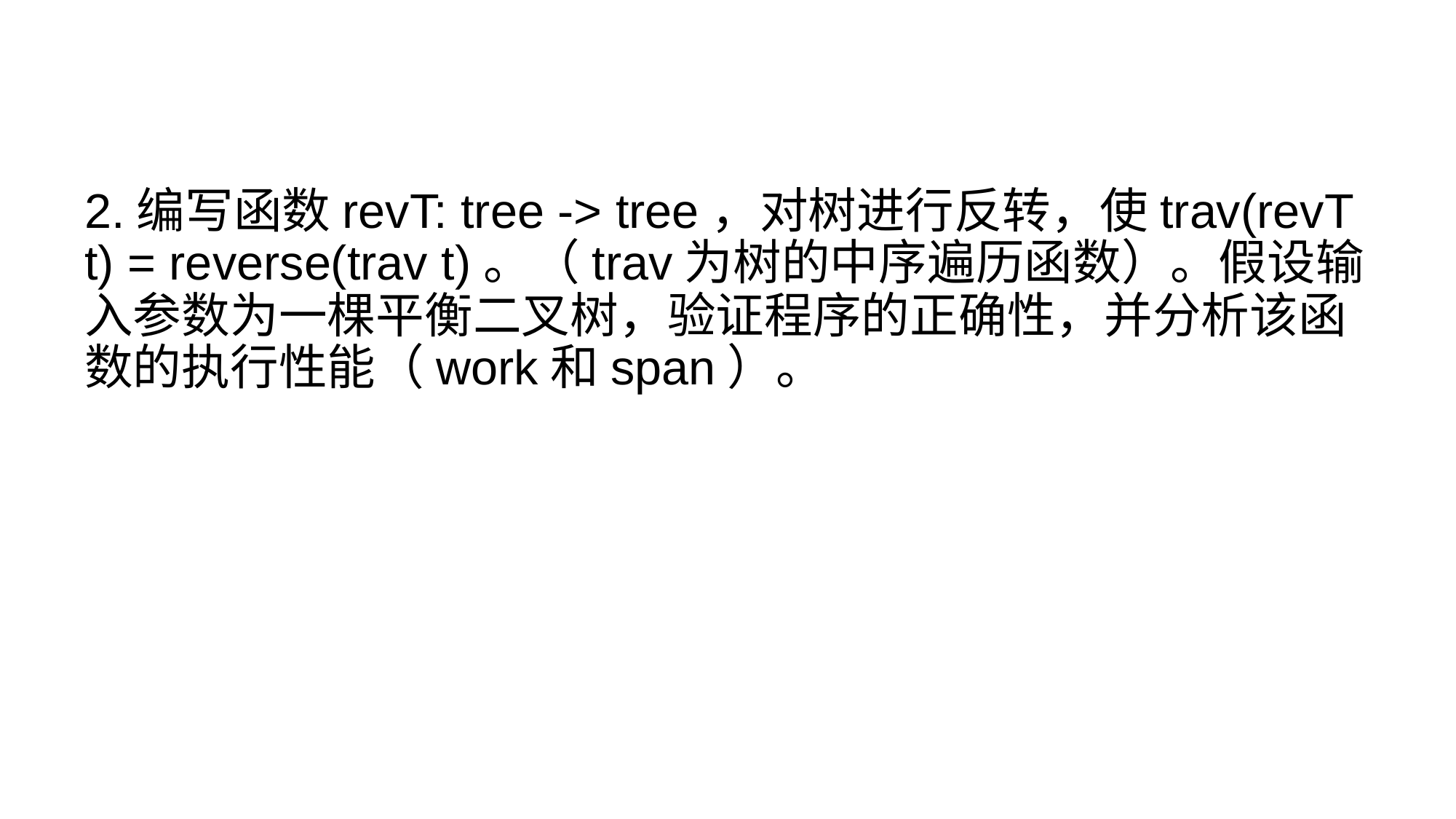

2.编写函数revT: tree -> tree，对树进行反转，使trav(revT t) = reverse(trav t)。（trav为树的中序遍历函数）。假设输入参数为一棵平衡二叉树，验证程序的正确性，并分析该函数的执行性能（work和span）。